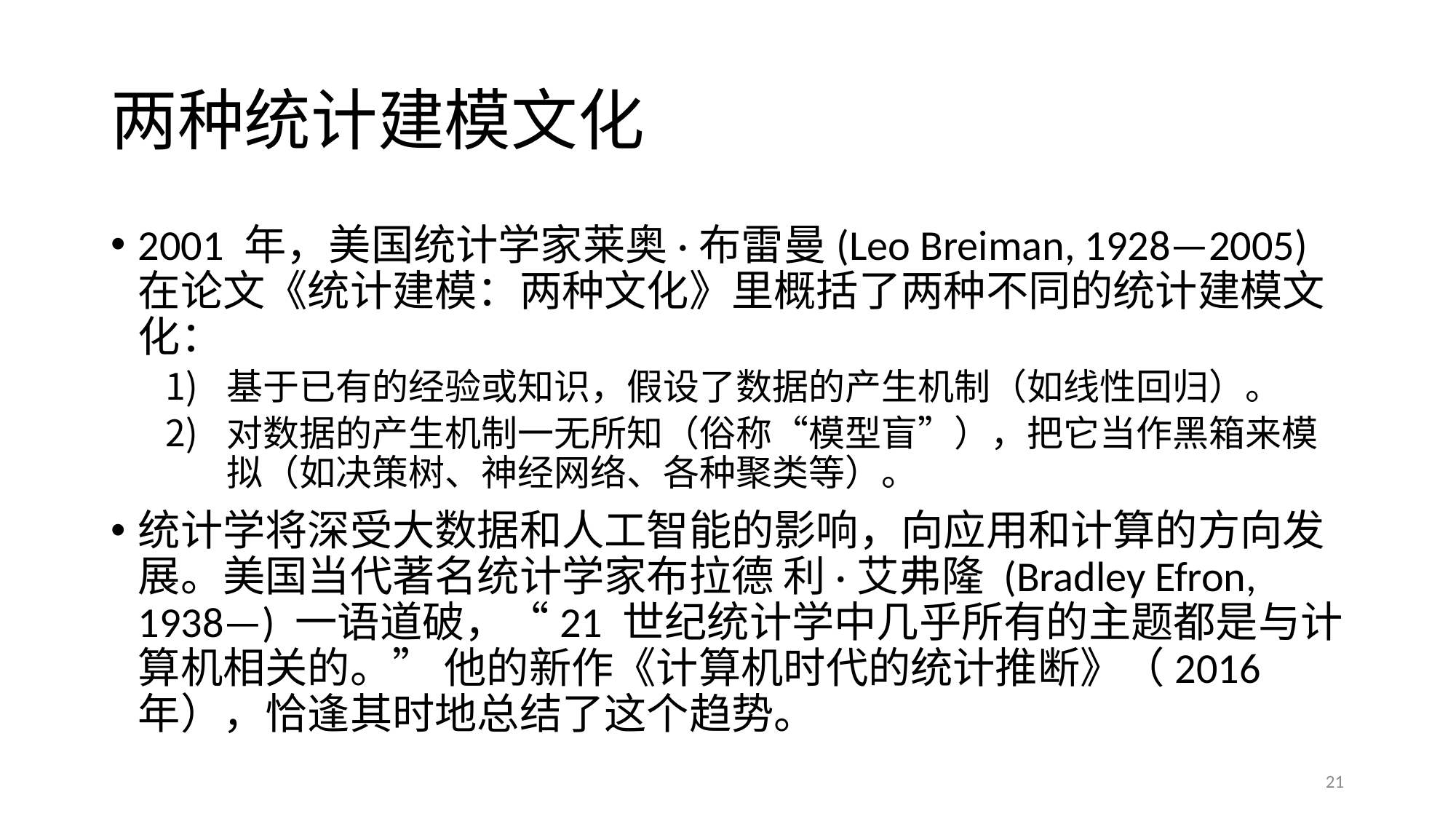

# 两种统计建模文化
2001 年，美国统计学家莱奥·布雷曼(Leo Breiman, 1928—2005)在论文《统计建模：两种文化》里概括了两种不同的统计建模文化：
基于已有的经验或知识，假设了数据的产生机制（如线性回归）。
对数据的产生机制一无所知（俗称“模型盲”），把它当作黑箱来模拟（如决策树、神经网络、各种聚类等）。
统计学将深受大数据和人工智能的影响，向应用和计算的方向发展。美国当代著名统计学家布拉德 利·艾弗隆 (Bradley Efron, 1938—) 一语道破，“21 世纪统计学中几乎所有的主题都是与计算机相关的。” 他的新作《计算机时代的统计推断》（2016年），恰逢其时地总结了这个趋势。
21